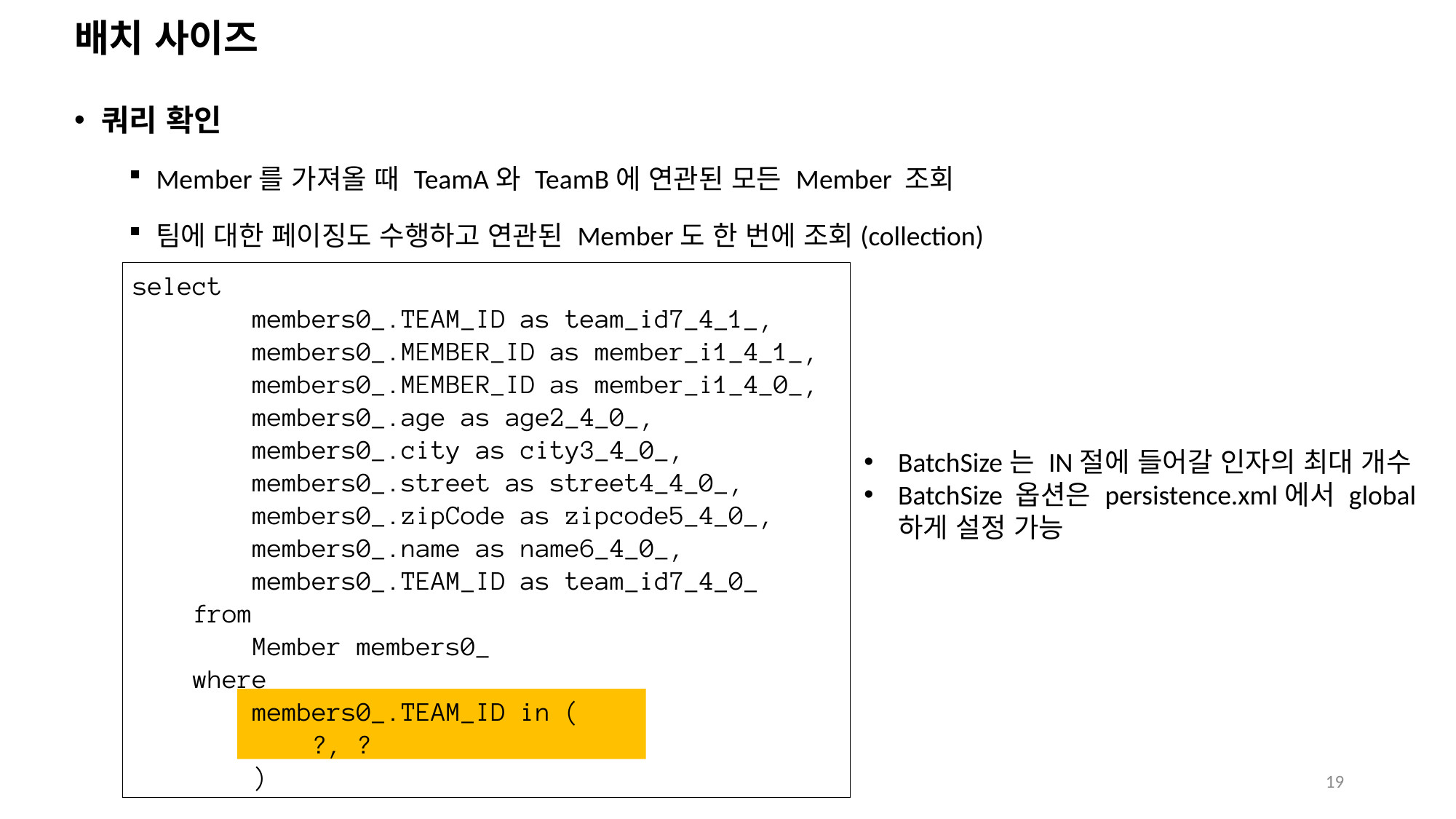

# 배치 사이즈
쿼리 확인
Member를 가져올 때 TeamA와 TeamB에 연관된 모든 Member 조회
팀에 대한 페이징도 수행하고 연관된 Member도 한 번에 조회(collection)

select
        members0_.TEAM_ID as team_id7_4_1_,
        members0_.MEMBER_ID as member_i1_4_1_,
        members0_.MEMBER_ID as member_i1_4_0_,
        members0_.age as age2_4_0_,
        members0_.city as city3_4_0_,
        members0_.street as street4_4_0_,
        members0_.zipCode as zipcode5_4_0_,
        members0_.name as name6_4_0_,
        members0_.TEAM_ID as team_id7_4_0_
    from
        Member members0_
    where
        members0_.TEAM_ID in (
            ?, ?
        )
BatchSize는 IN절에 들어갈 인자의 최대 개수
BatchSize 옵션은 persistence.xml에서 global하게 설정 가능

19